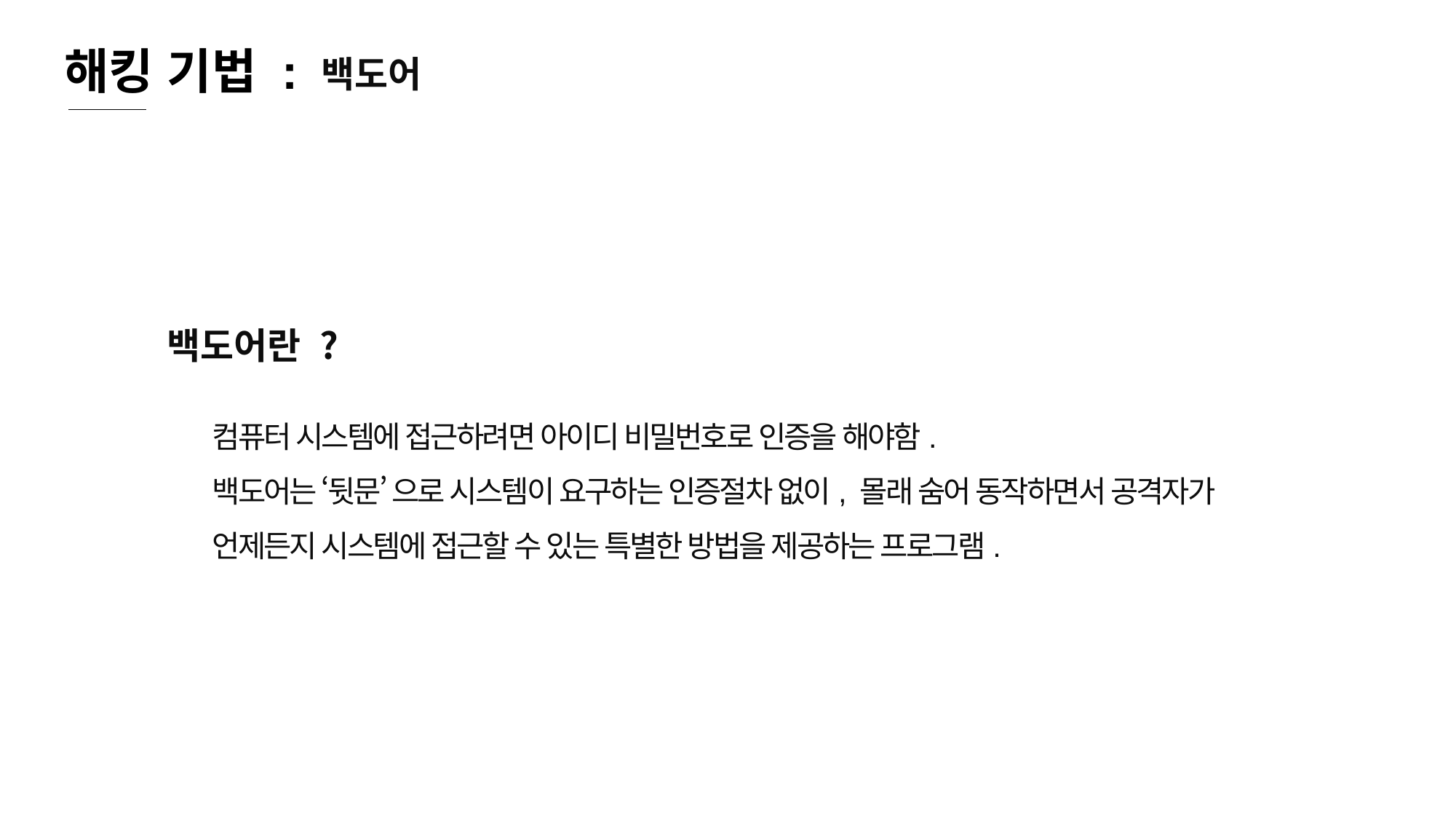

해킹 기법 :
백도어
백도어란 ?
컴퓨터 시스템에 접근하려면 아이디 비밀번호로 인증을 해야함.
백도어는 ‘뒷문’ 으로 시스템이 요구하는 인증절차 없이, 몰래 숨어 동작하면서 공격자가 언제든지 시스템에 접근할 수 있는 특별한 방법을 제공하는 프로그램.